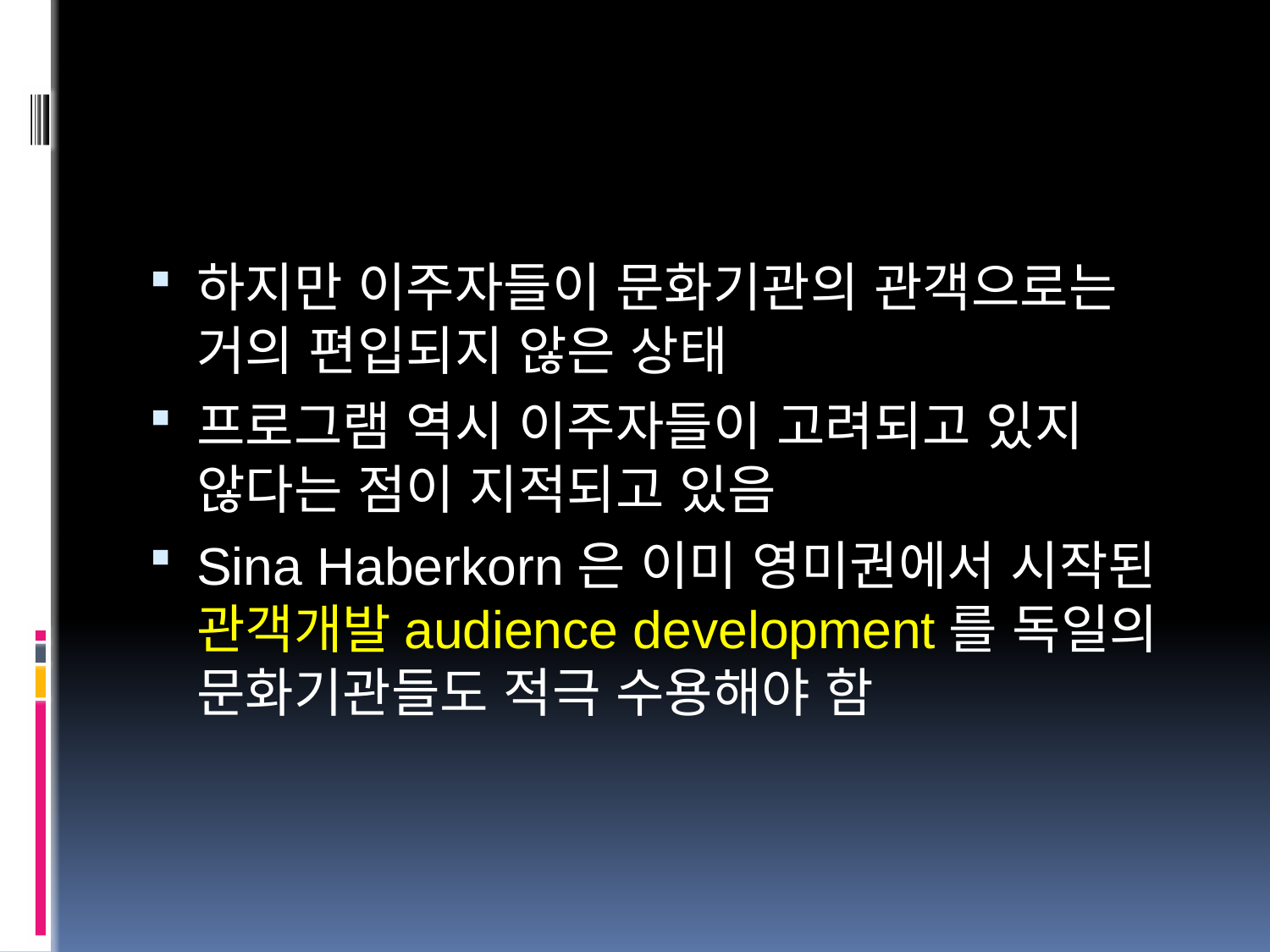

#
하지만 이주자들이 문화기관의 관객으로는 거의 편입되지 않은 상태
프로그램 역시 이주자들이 고려되고 있지 않다는 점이 지적되고 있음
Sina Haberkorn은 이미 영미권에서 시작된 관객개발audience development를 독일의 문화기관들도 적극 수용해야 함